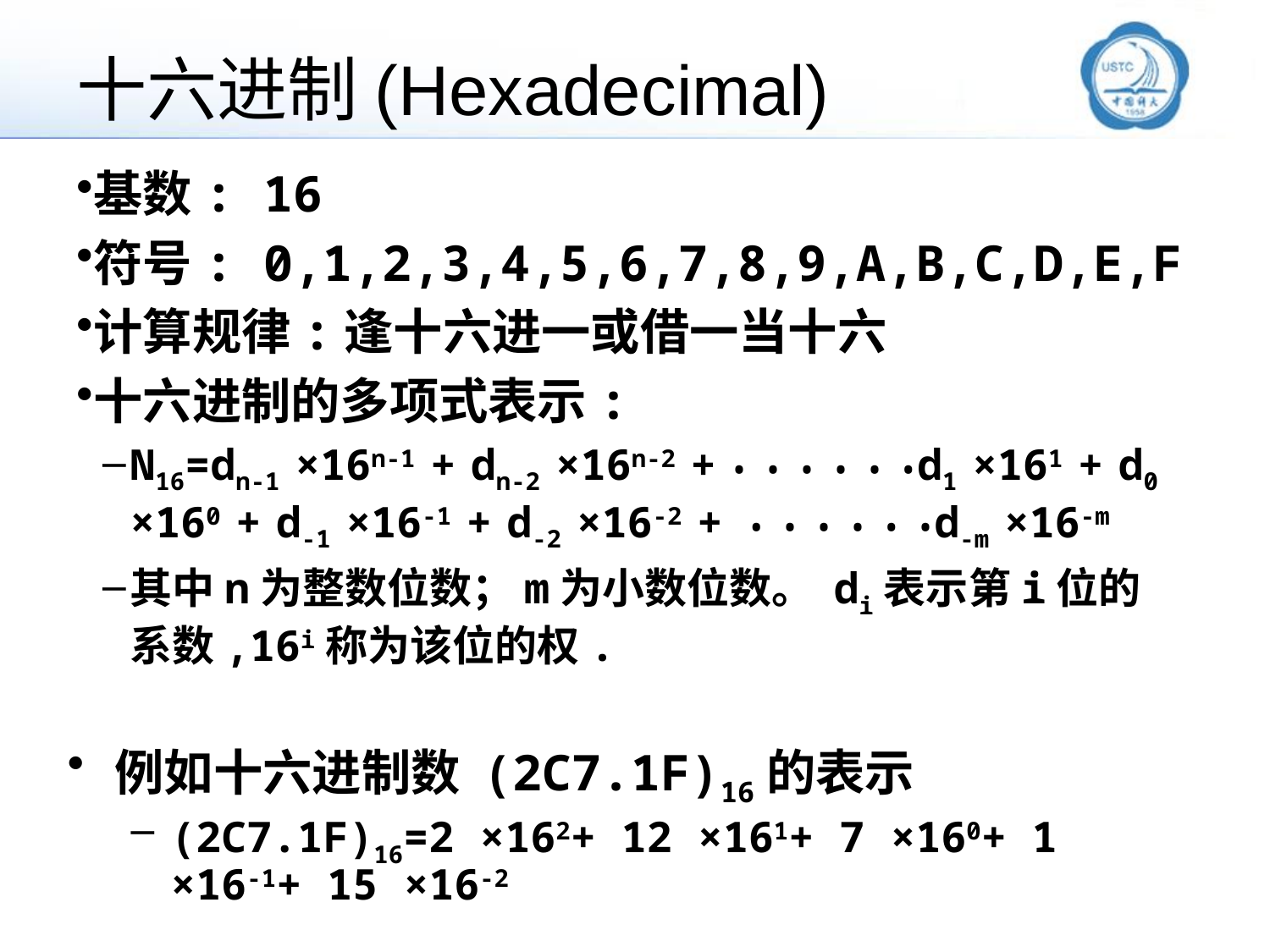

# 十六进制(Hexadecimal)
基数: 16
符号: 0,1,2,3,4,5,6,7,8,9,A,B,C,D,E,F
计算规律:逢十六进一或借一当十六
十六进制的多项式表示:
N16=dn-1 ×16n-1 + dn-2 ×16n-2 + • • • • • •d1 ×161 + d0 ×160 + d-1 ×16-1 + d-2 ×16-2 + • • • • • •d-m ×16-m
其中n为整数位数；m为小数位数。 di表示第i位的系数,16i称为该位的权.
例如十六进制数 (2C7.1F)16的表示
(2C7.1F)16=2 ×162+ 12 ×161+ 7 ×160+ 1 ×16-1+ 15 ×16-2